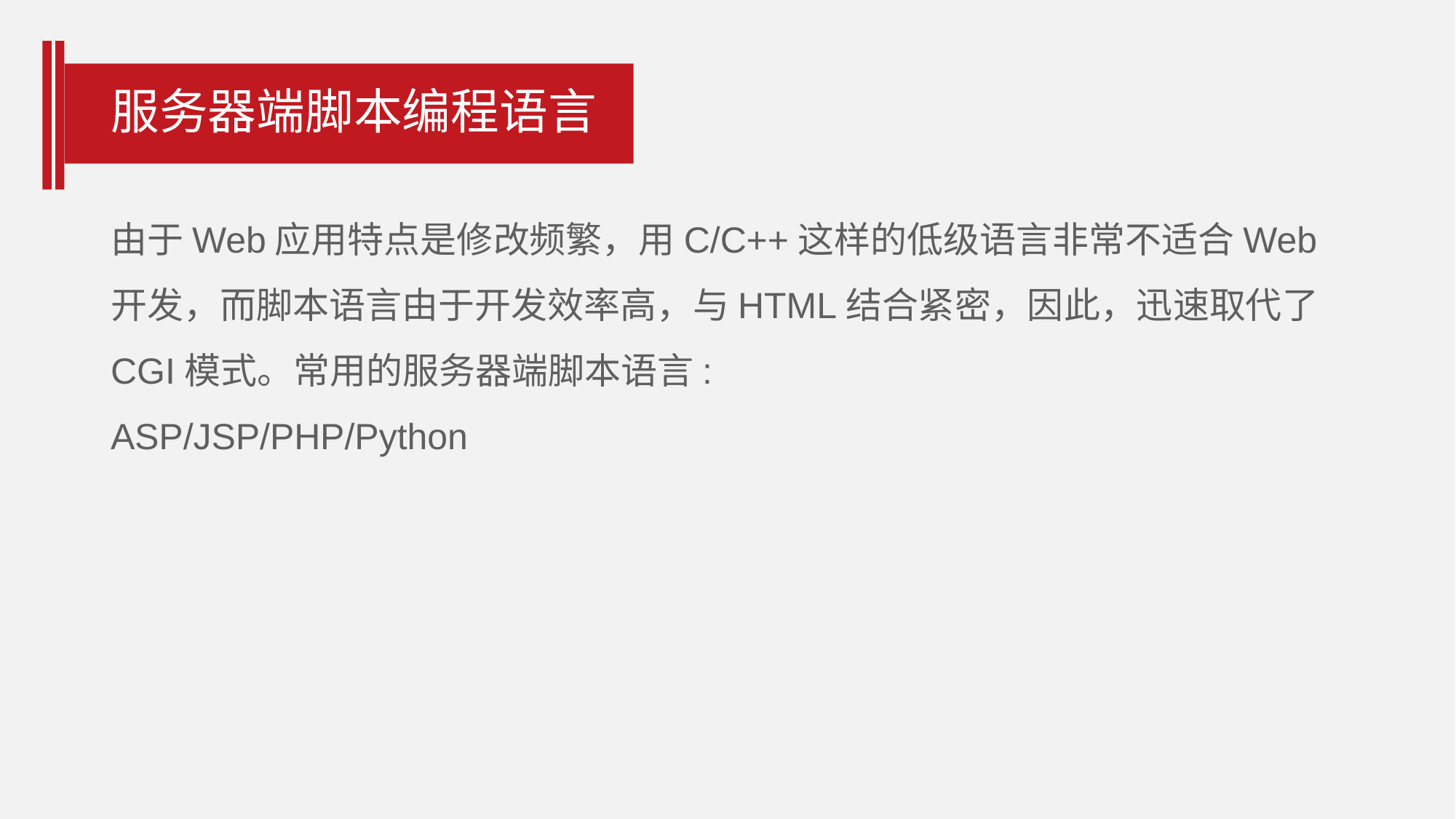

# 服务器端脚本编程语言
由于Web应用特点是修改频繁，用C/C++这样的低级语言非常不适合Web开发，而脚本语言由于开发效率高，与HTML结合紧密，因此，迅速取代了CGI模式。常用的服务器端脚本语言:
ASP/JSP/PHP/Python